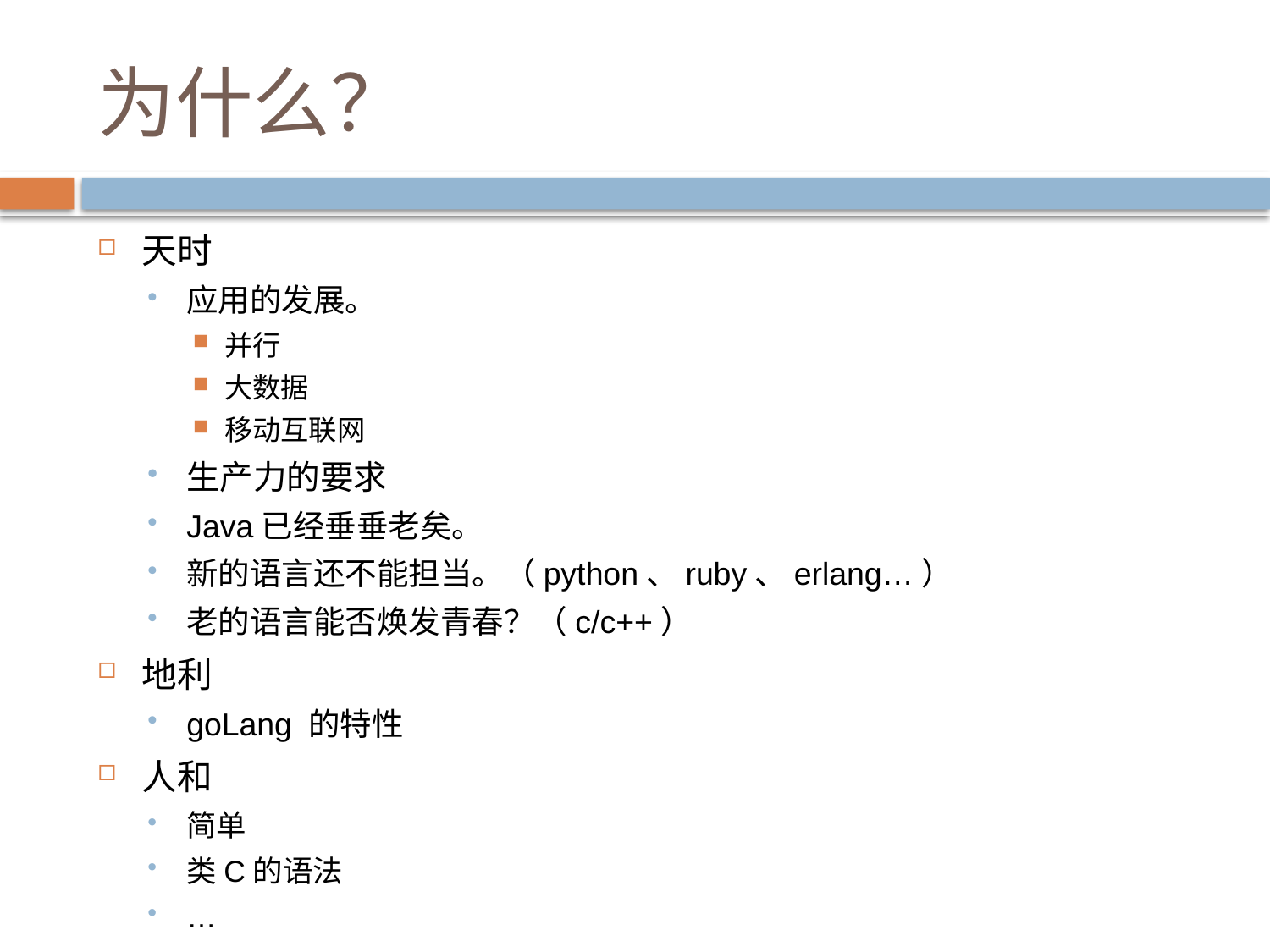

# 为什么？
天时
应用的发展。
并行
大数据
移动互联网
生产力的要求
Java已经垂垂老矣。
新的语言还不能担当。（python、ruby、erlang…）
老的语言能否焕发青春？（c/c++）
地利
goLang 的特性
人和
简单
类C的语法
…